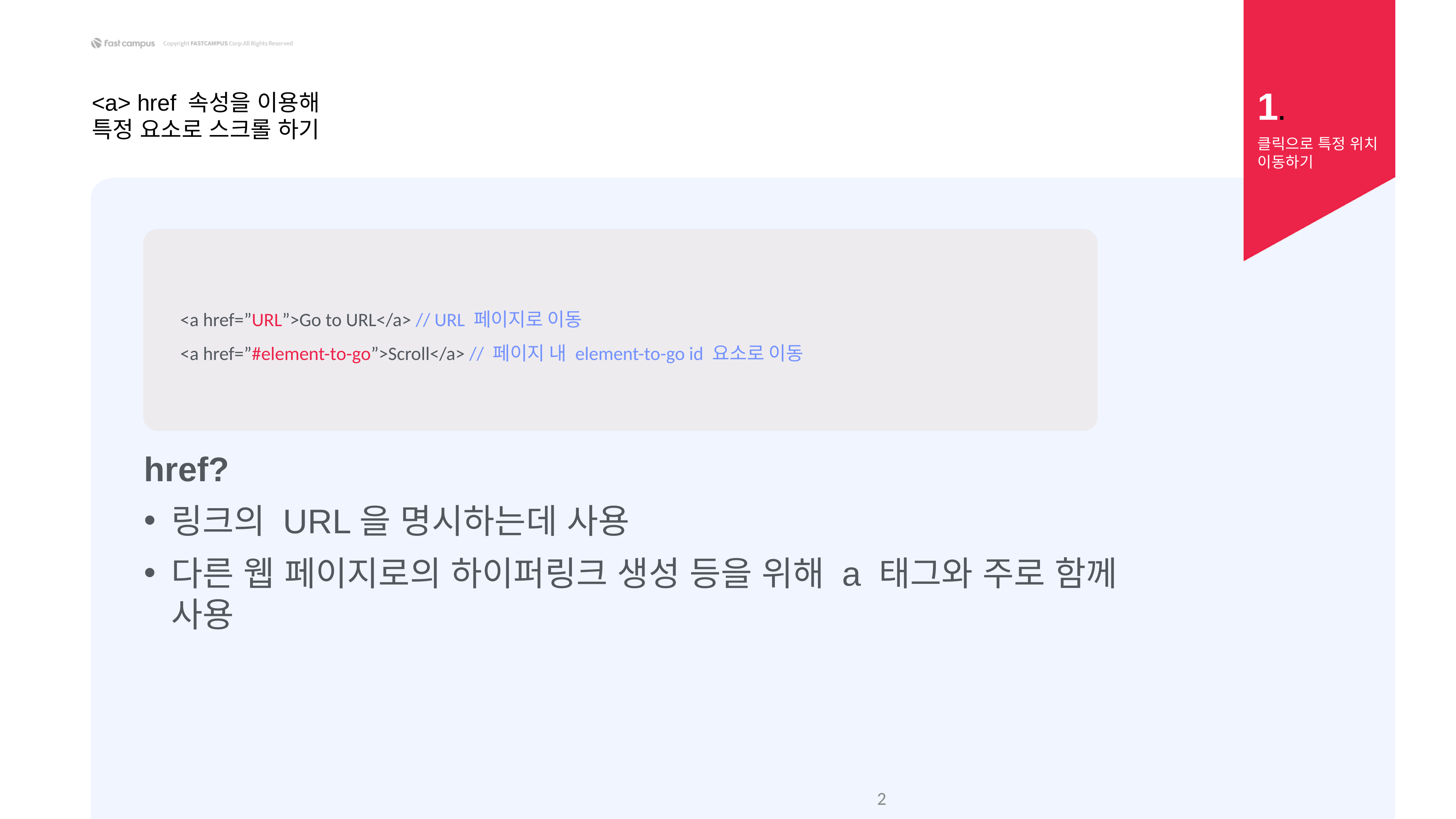

1.
<a> href 속성을 이용해 특정 요소로 스크롤 하기
클릭으로 특정 위치 이동하기
<a href=”URL”>Go to URL</a> // URL 페이지로 이동
<a href=”#element-to-go”>Scroll</a> // 페이지 내 element-to-go id 요소로 이동
href?
링크의 URL을 명시하는데 사용
다른 웹 페이지로의 하이퍼링크 생성 등을 위해 a 태그와 주로 함께 사용
2